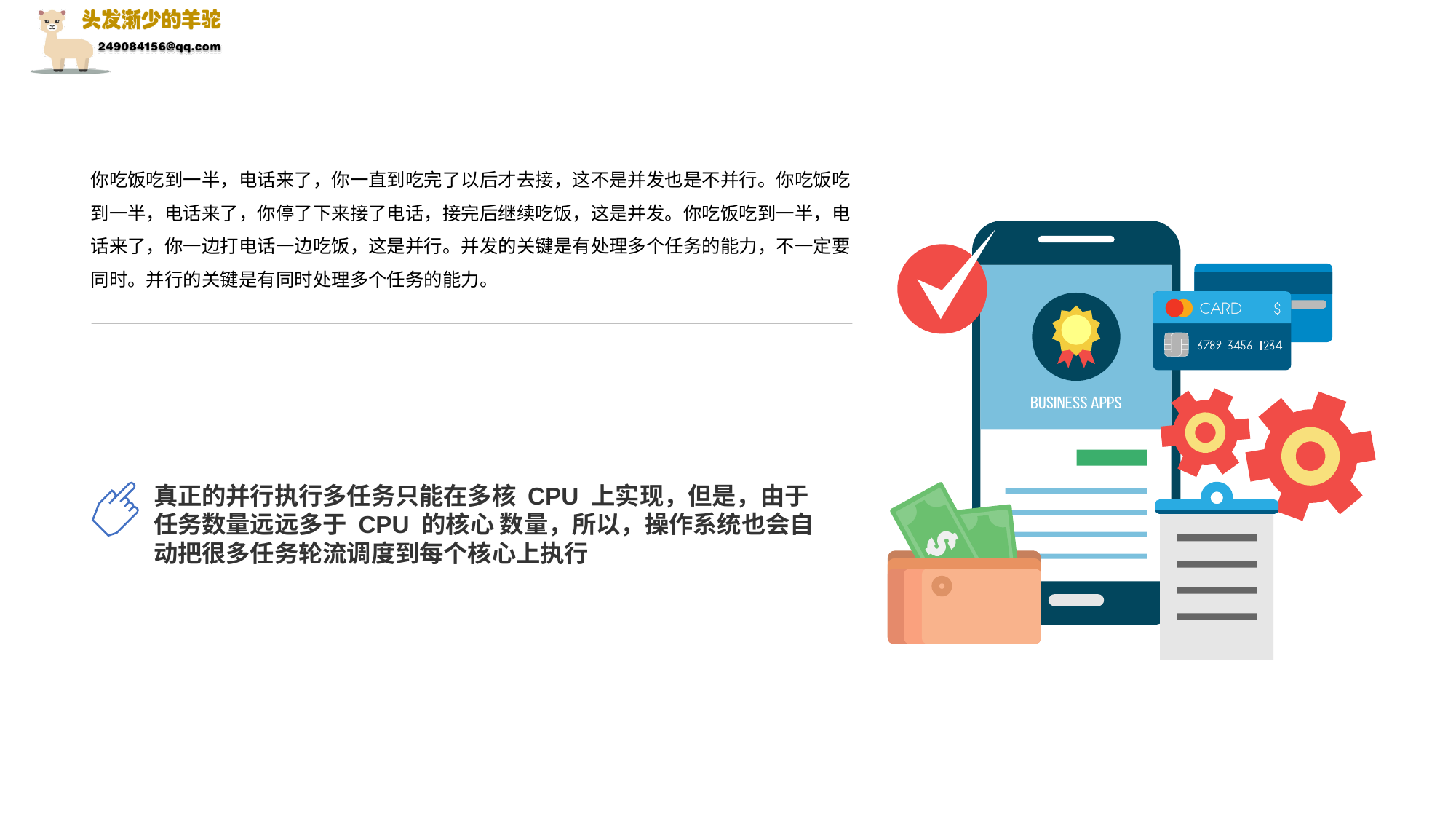

你吃饭吃到一半，电话来了，你一直到吃完了以后才去接，这不是并发也是不并行。你吃饭吃到一半，电话来了，你停了下来接了电话，接完后继续吃饭，这是并发。你吃饭吃到一半，电话来了，你一边打电话一边吃饭，这是并行。并发的关键是有处理多个任务的能力，不一定要同时。并行的关键是有同时处理多个任务的能力。

真正的并行执行多任务只能在多核 CPU 上实现，但是，由于任务数量远远多于 CPU 的核心 数量，所以，操作系统也会自动把很多任务轮流调度到每个核心上执行